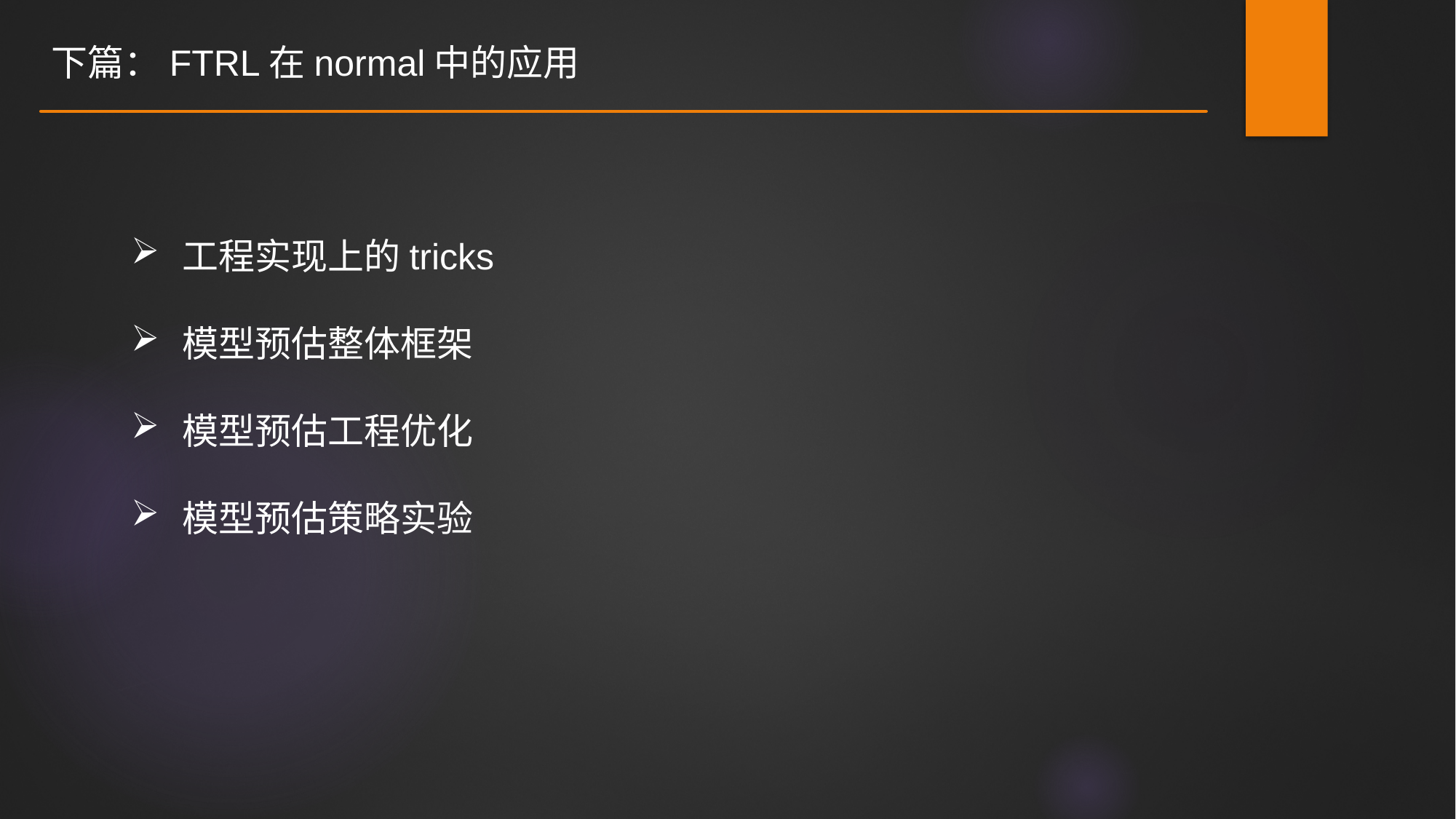

下篇：FTRL在normal中的应用
 工程实现上的tricks
 模型预估整体框架
 模型预估工程优化
 模型预估策略实验